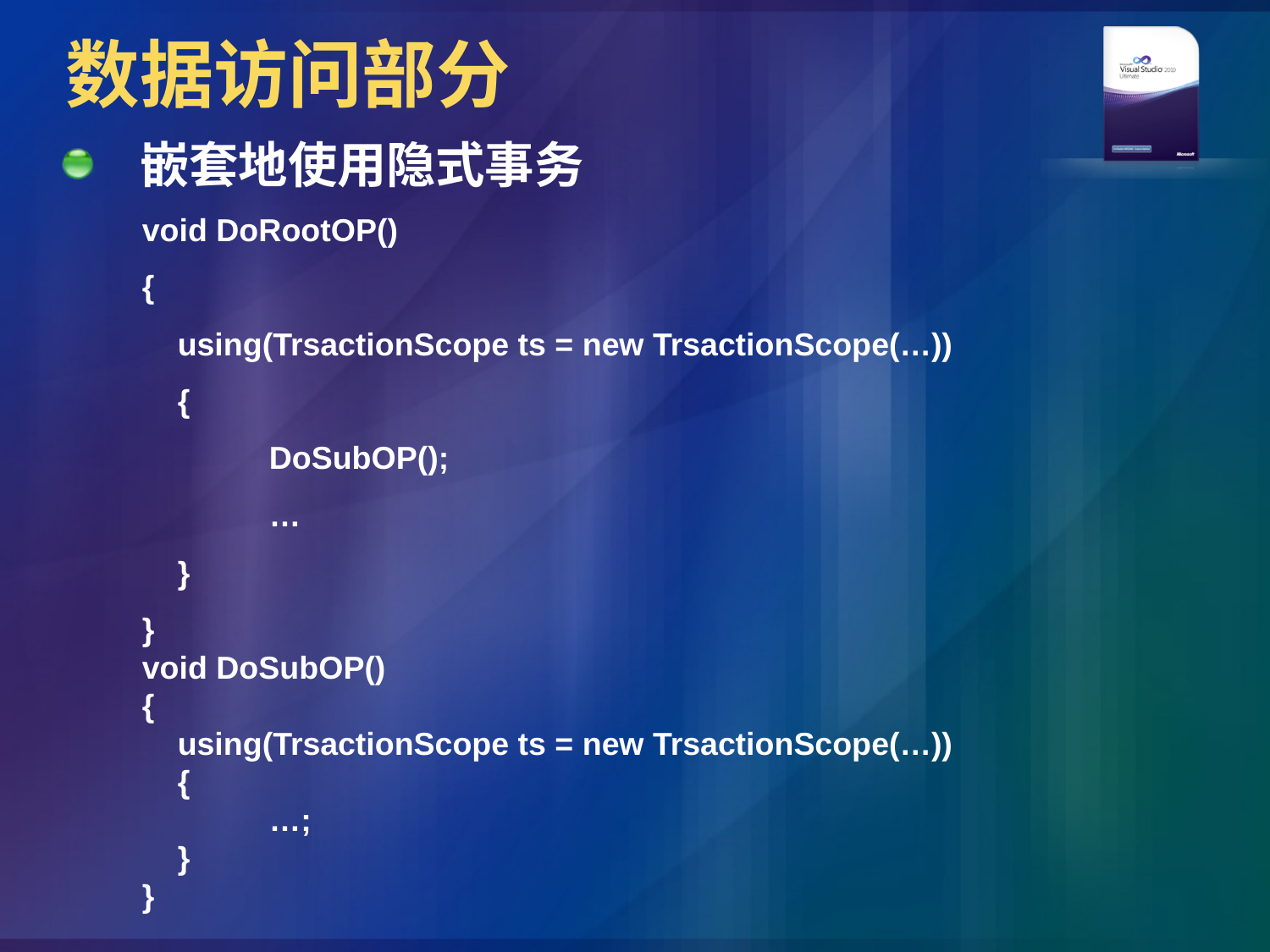

# 数据访问部分
嵌套地使用隐式事务
void DoRootOP()
{
    using(TrsactionScope ts = new TrsactionScope(…))
    {
	DoSubOP();
	…
    }
}
void DoSubOP()
{
    using(TrsactionScope ts = new TrsactionScope(…))
    {
	…;
    }
}